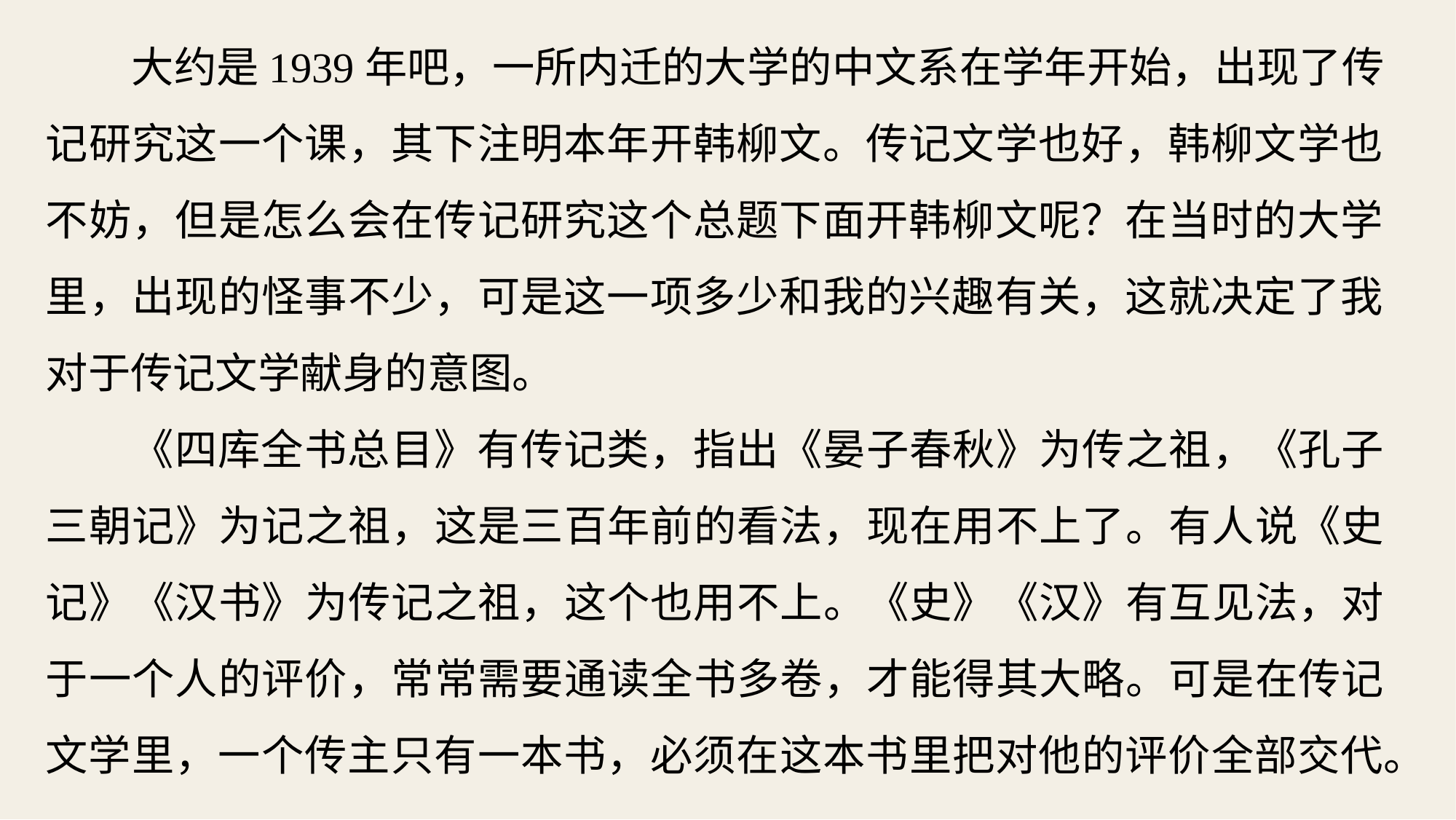

大约是1939年吧，一所内迁的大学的中文系在学年开始，出现了传记研究这一个课，其下注明本年开韩柳文。传记文学也好，韩柳文学也不妨，但是怎么会在传记研究这个总题下面开韩柳文呢？在当时的大学里，出现的怪事不少，可是这一项多少和我的兴趣有关，这就决定了我对于传记文学献身的意图。
《四库全书总目》有传记类，指出《晏子春秋》为传之祖，《孔子三朝记》为记之祖，这是三百年前的看法，现在用不上了。有人说《史记》《汉书》为传记之祖，这个也用不上。《史》《汉》有互见法，对于一个人的评价，常常需要通读全书多卷，才能得其大略。可是在传记文学里，一个传主只有一本书，必须在这本书里把对他的评价全部交代。